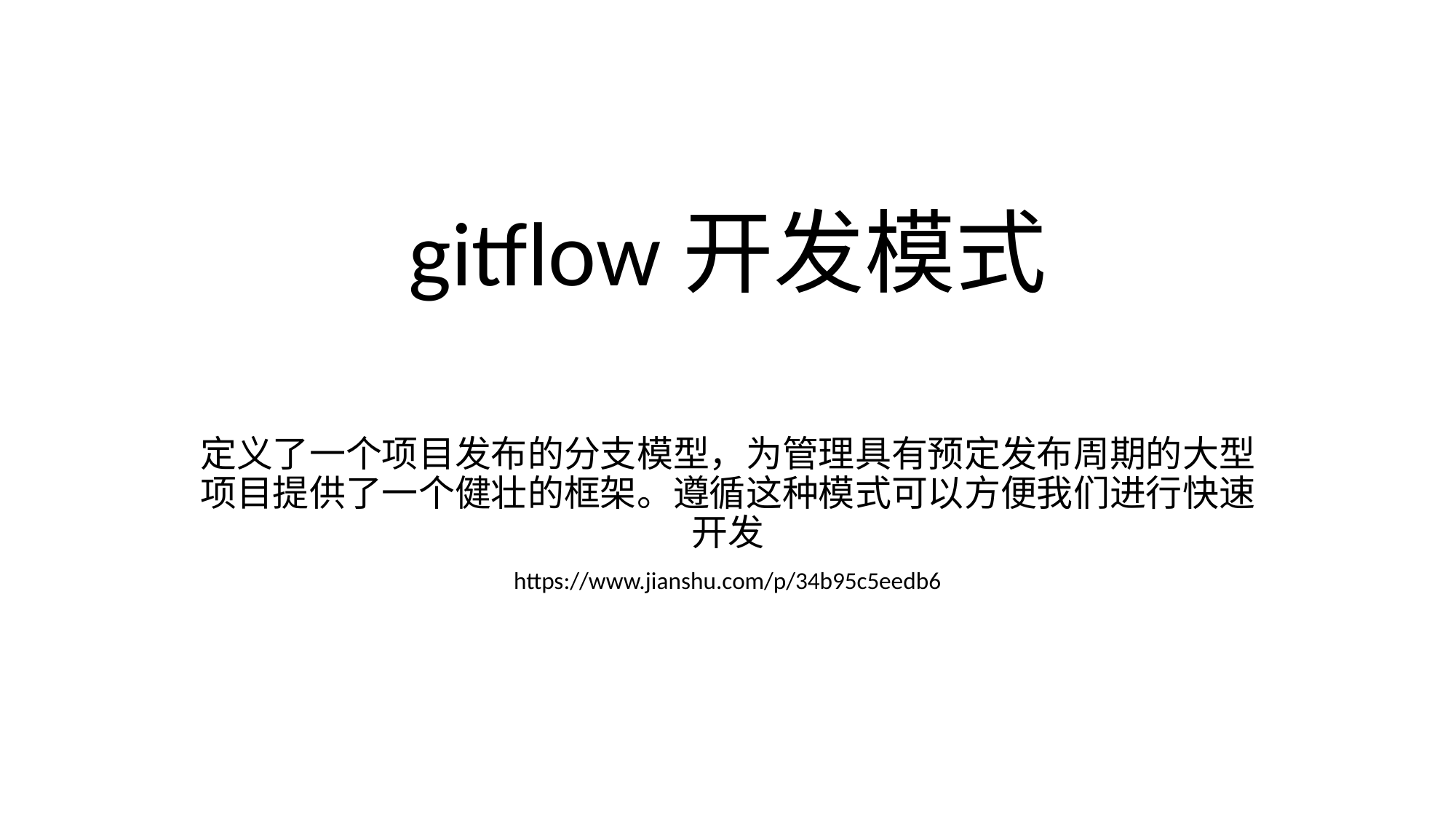

# gitflow开发模式
定义了一个项目发布的分支模型，为管理具有预定发布周期的大型项目提供了一个健壮的框架。遵循这种模式可以方便我们进行快速开发
https://www.jianshu.com/p/34b95c5eedb6